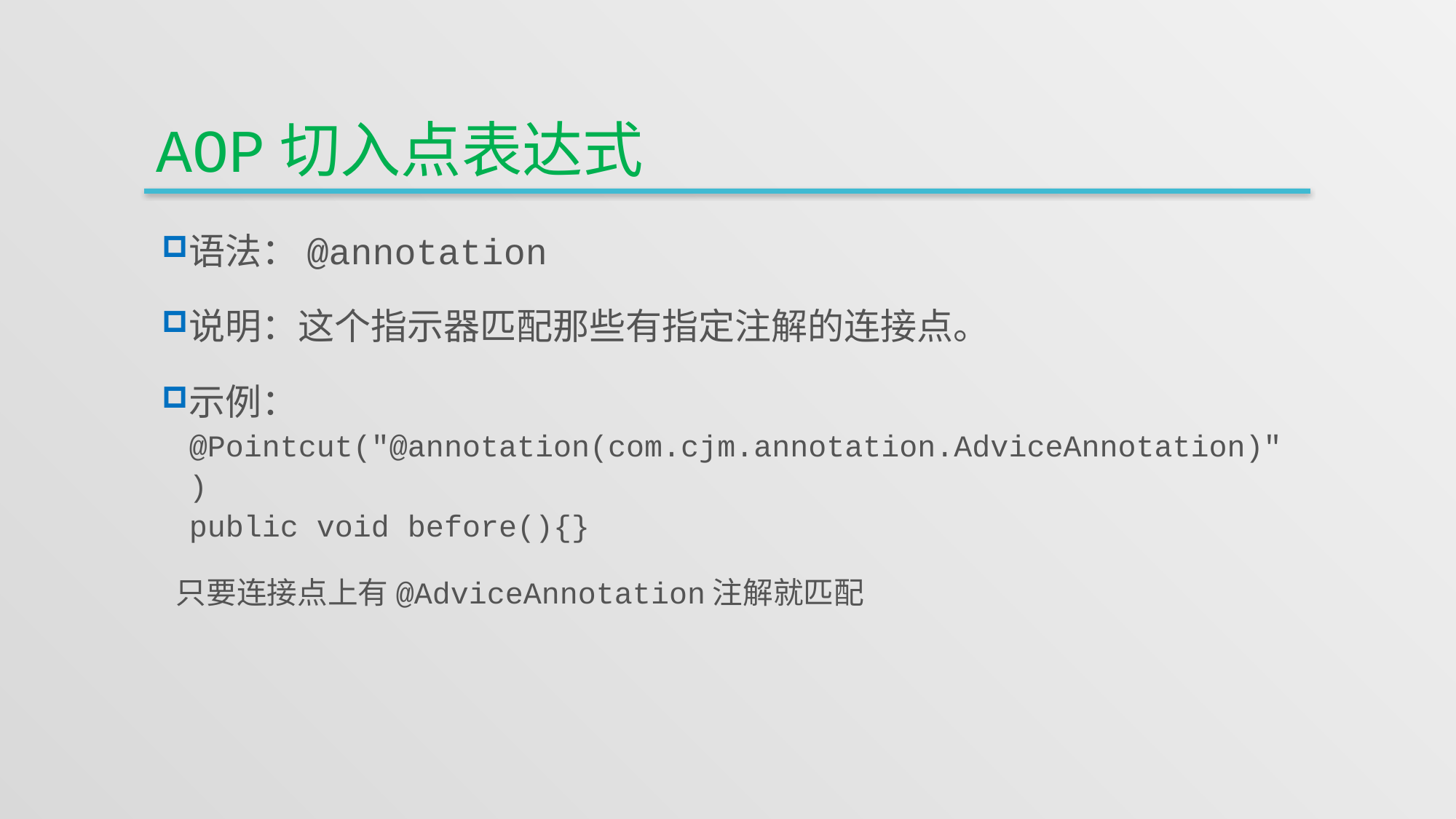

# aop切入点表达式
语法：@annotation
说明：这个指示器匹配那些有指定注解的连接点。
示例：
@Pointcut("@annotation(com.cjm.annotation.AdviceAnnotation)")
public void before(){}
 只要连接点上有@AdviceAnnotation注解就匹配